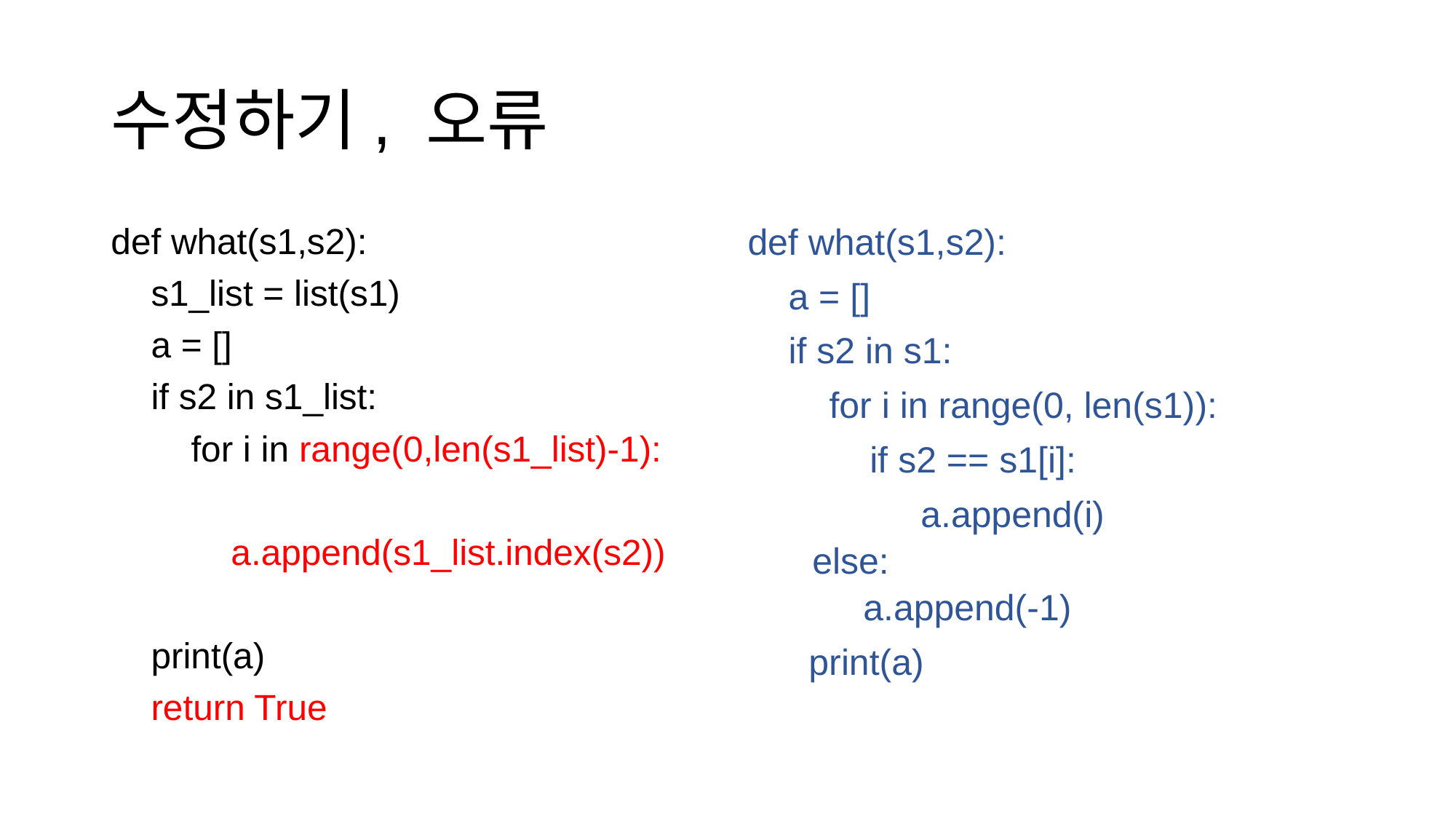

# 수정하기, 오류
def what(s1,s2):
    s1_list = list(s1)
    a = []
    if s2 in s1_list:
        for i in range(0,len(s1_list)-1):

            a.append(s1_list.index(s2))

    print(a)
    return True
def what(s1,s2):
    a = []
    if s2 in s1:
        for i in range(0, len(s1)):
            if s2 == s1[i]:
                 a.append(i)
 else:
      a.append(-1)
      print(a)